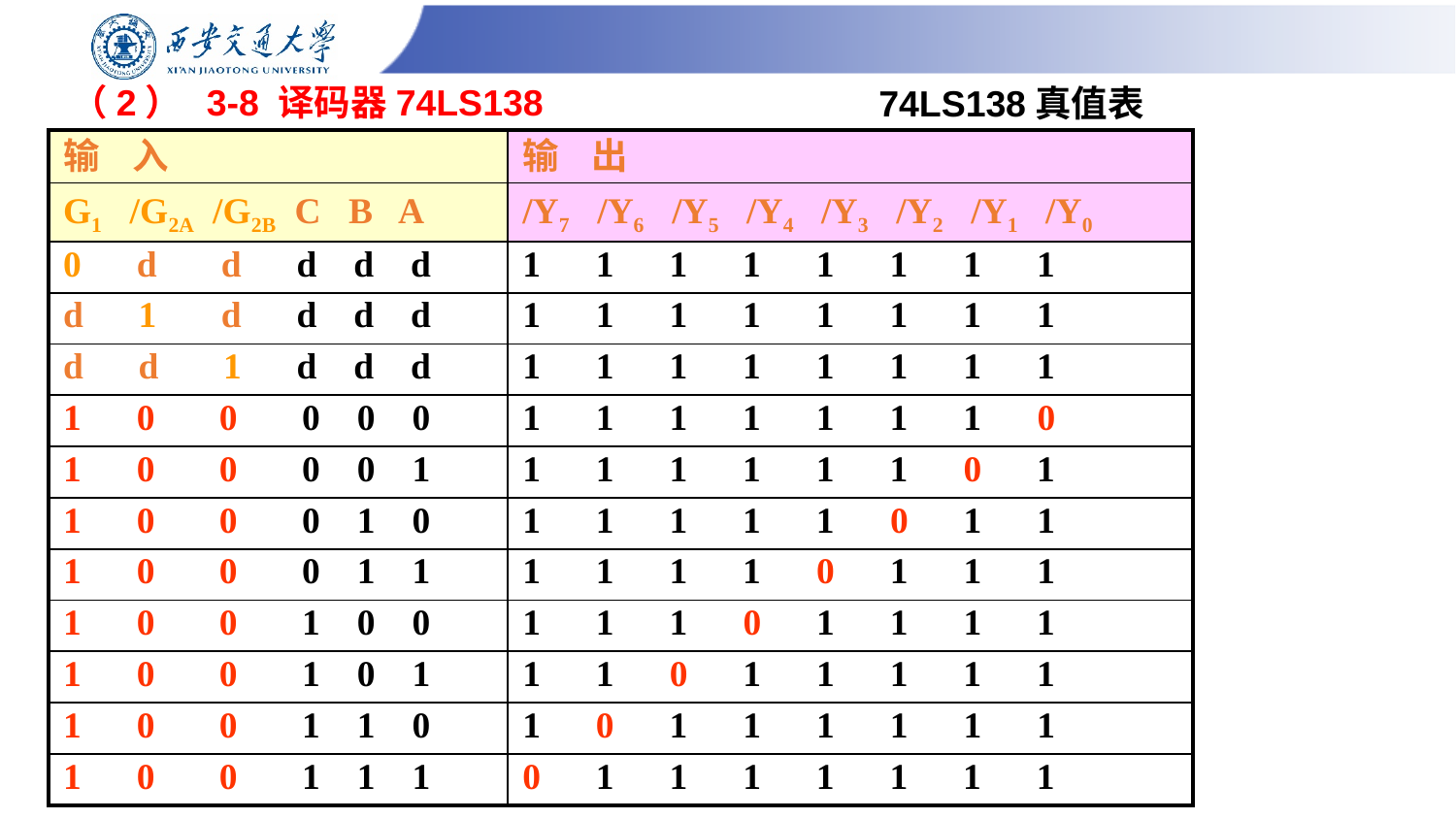

# （2）  3-8 译码器74LS138
74LS138真值表
| 输 入 | 输 出 |
| --- | --- |
| G1 /G2A /G2B C B A | /Y7 /Y6 /Y5 /Y4 /Y3 /Y2 /Y1 /Y0 |
| 0 d d d d d | 1 1 1 1 1 1 1 1 |
| d 1 d d d d | 1 1 1 1 1 1 1 1 |
| d d 1 d d d | 1 1 1 1 1 1 1 1 |
| 1 0 0 0 0 0 | 1 1 1 1 1 1 1 0 |
| 1 0 0 0 0 1 | 1 1 1 1 1 1 0 1 |
| 1 0 0 0 1 0 | 1 1 1 1 1 0 1 1 |
| 1 0 0 0 1 1 | 1 1 1 1 0 1 1 1 |
| 1 0 0 1 0 0 | 1 1 1 0 1 1 1 1 |
| 1 0 0 1 0 1 | 1 1 0 1 1 1 1 1 |
| 1 0 0 1 1 0 | 1 0 1 1 1 1 1 1 |
| 1 0 0 1 1 1 | 0 1 1 1 1 1 1 1 |